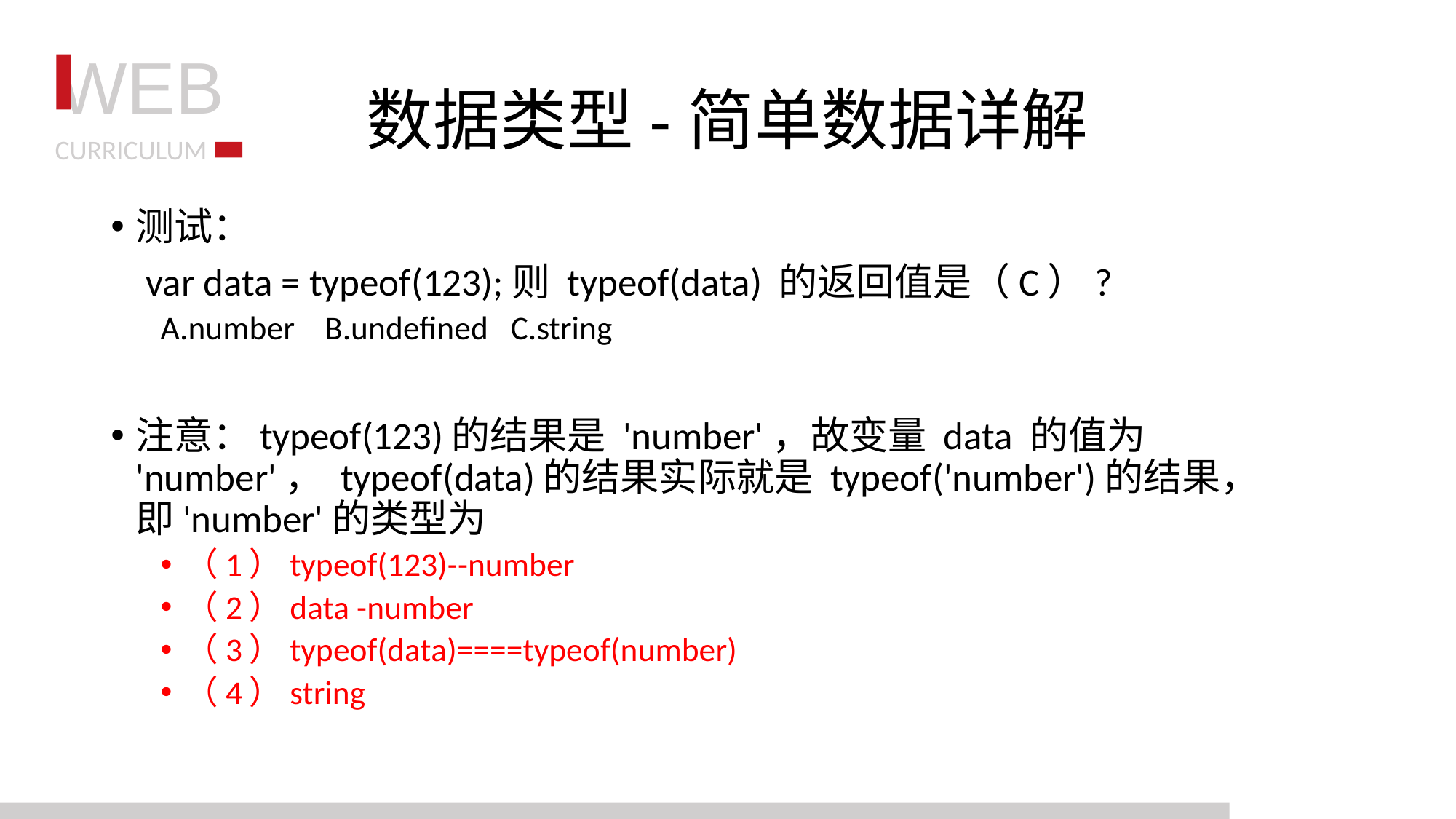

# 数据类型-简单数据详解
测试：
    var data = typeof(123);则 typeof(data) 的返回值是（C）?
	A.number    B.undefined   C.string

注意：typeof(123)的结果是 'number'，故变量 data 的值为 'number'， typeof(data)的结果实际就是 typeof('number')的结果，即'number'的类型为
（1）typeof(123)--number
（2）data -number
（3）typeof(data)====typeof(number)
（4）string